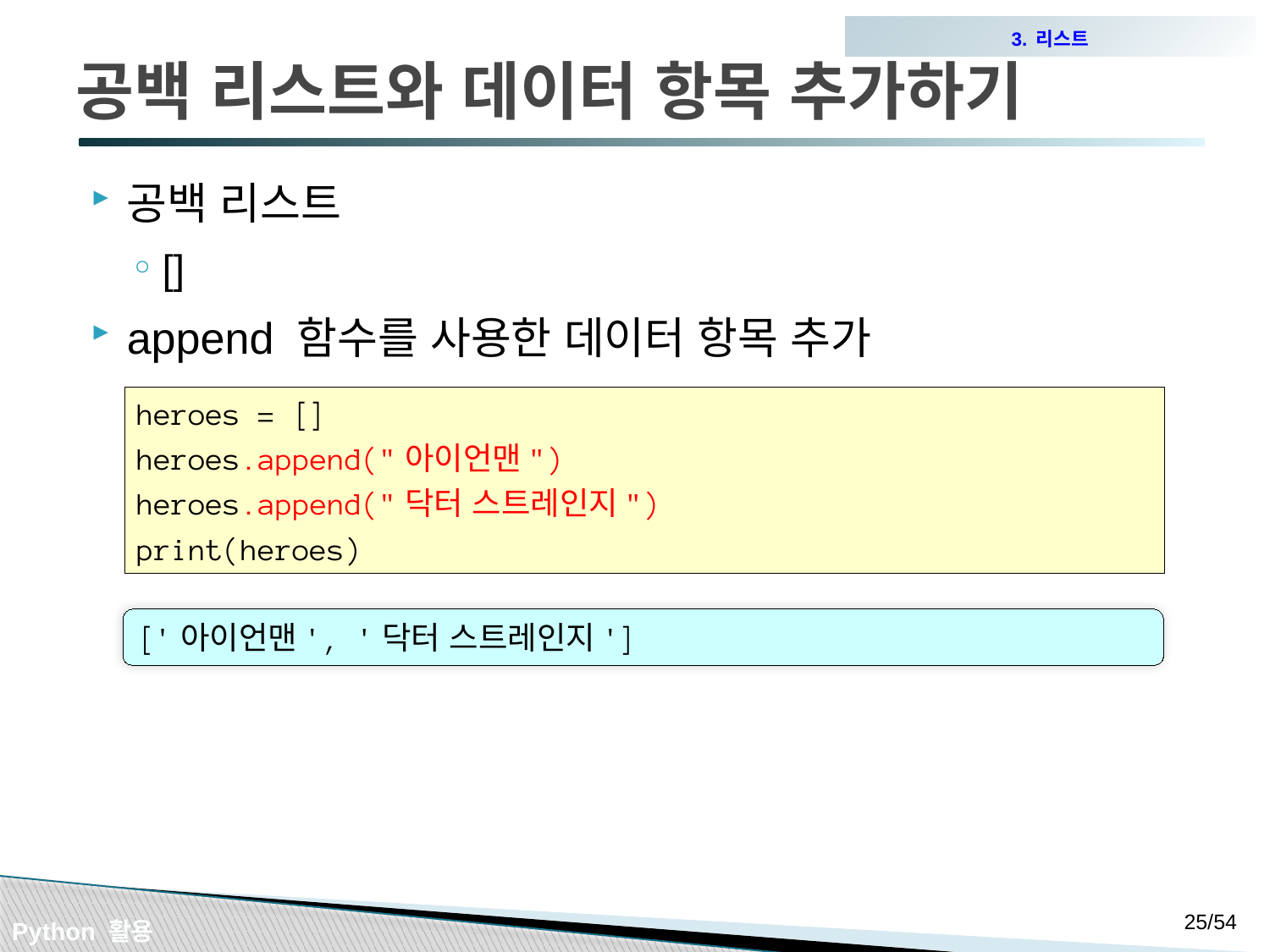

3. 리스트
# 공백 리스트와 데이터 항목 추가하기
공백 리스트
[]
append 함수를 사용한 데이터 항목 추가
heroes = []
heroes.append("아이언맨")
heroes.append("닥터 스트레인지")
print(heroes)
['아이언맨', '닥터 스트레인지']
25